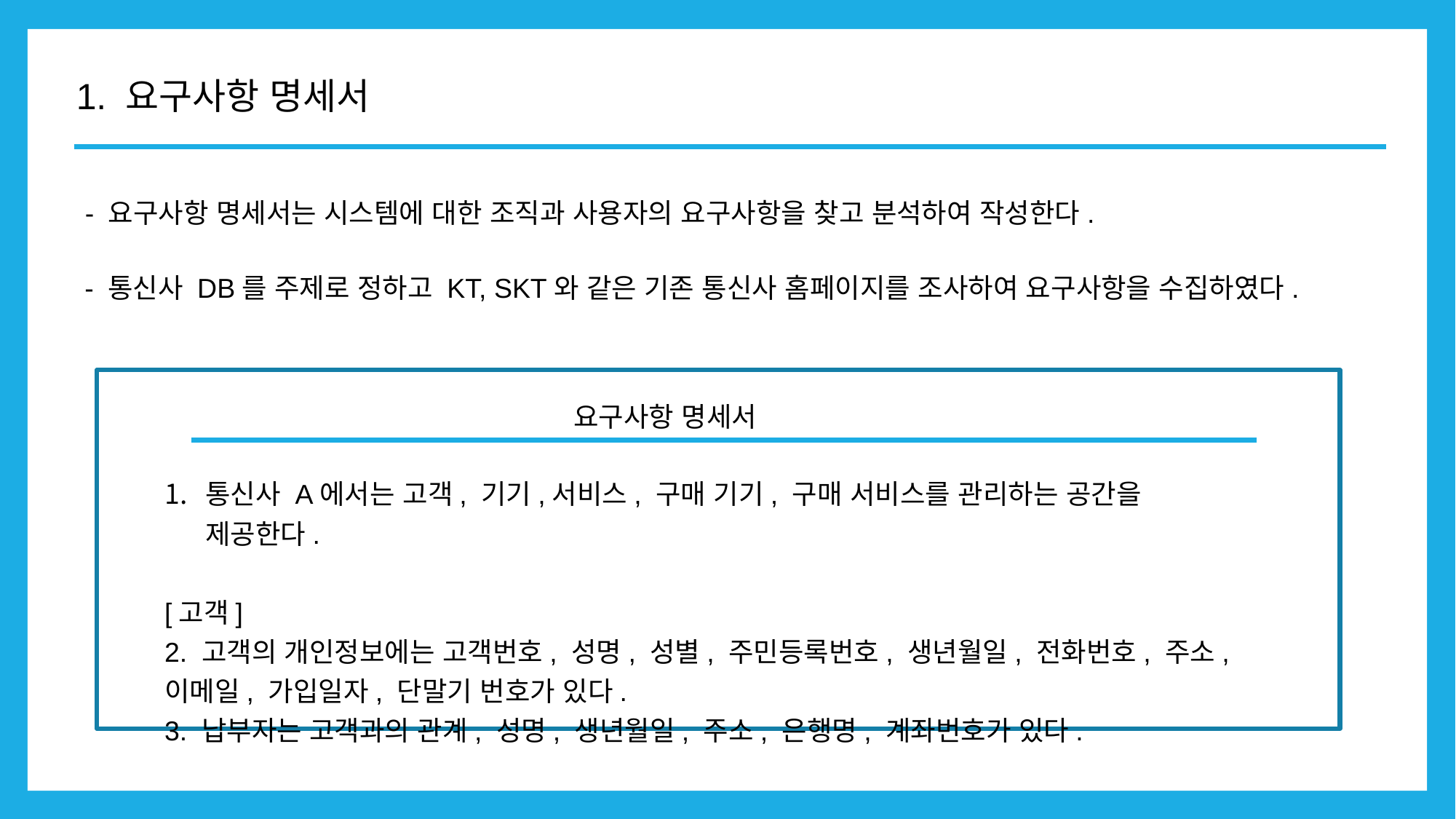

1. 요구사항 명세서
- 요구사항 명세서는 시스템에 대한 조직과 사용자의 요구사항을 찾고 분석하여 작성한다.
- 통신사 DB를 주제로 정하고 KT, SKT와 같은 기존 통신사 홈페이지를 조사하여 요구사항을 수집하였다.

요구사항 명세서
통신사 A에서는 고객, 기기,서비스, 구매 기기, 구매 서비스를 관리하는 공간을 제공한다.

[고객]
2. 고객의 개인정보에는 고객번호, 성명, 성별, 주민등록번호, 생년월일, 전화번호, 주소, 이메일, 가입일자, 단말기 번호가 있다.
3. 납부자는 고객과의 관계, 성명, 생년월일, 주소, 은행명, 계좌번호가 있다.